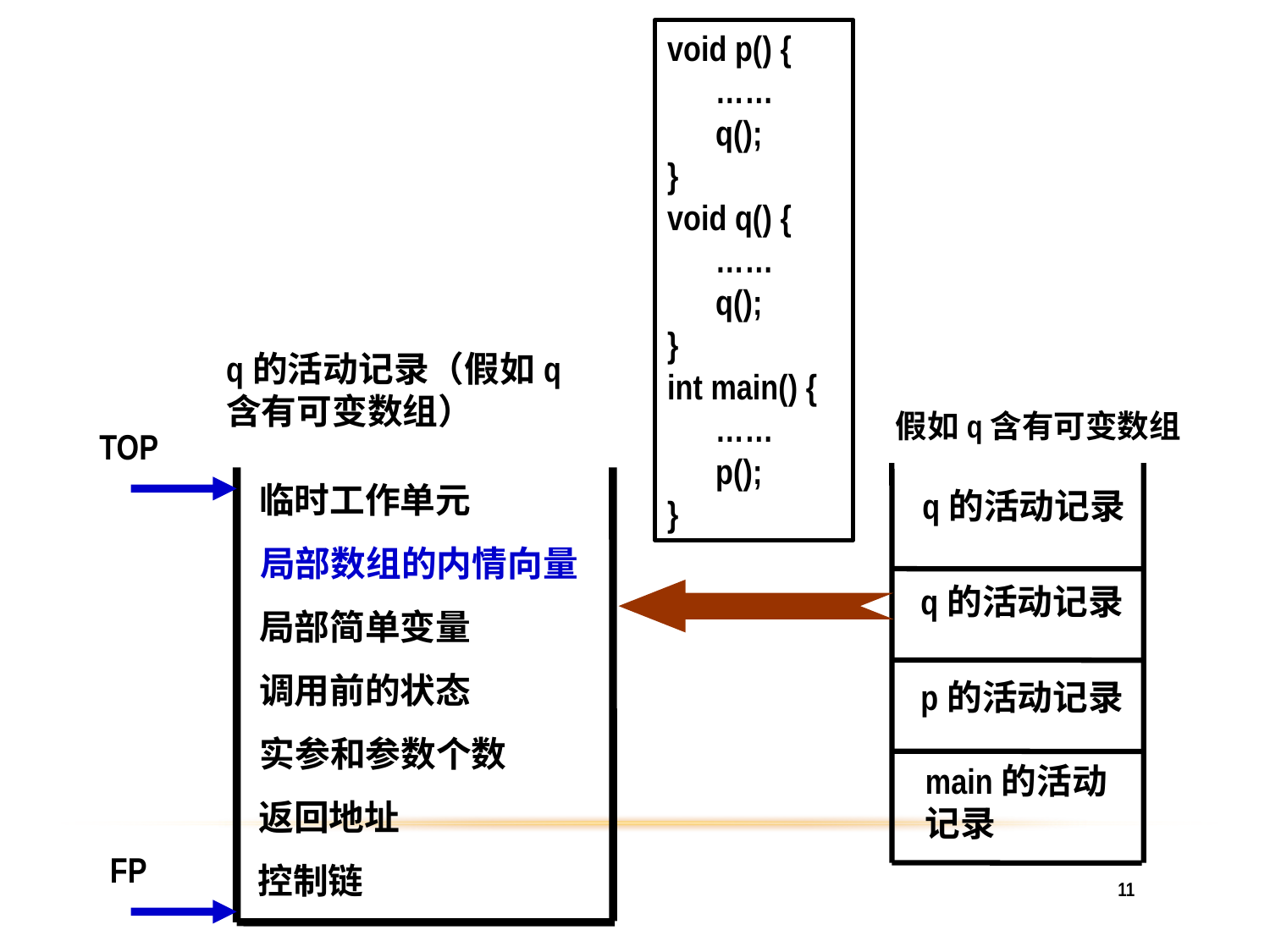

void p() {
      ……
      q();
}
void q() {
      ……
      q();
}
int main() {
      ……
      p();
}
q的活动记录（假如q含有可变数组）
TOP

临时工作单元

局部数组的内情向量
局部简单变量

调用前的状态

实参和参数个数
返回地址

FP
控制链

假如q含有可变数组

q的活动记录

q的活动记录

p的活动记录

main的活动记录

11